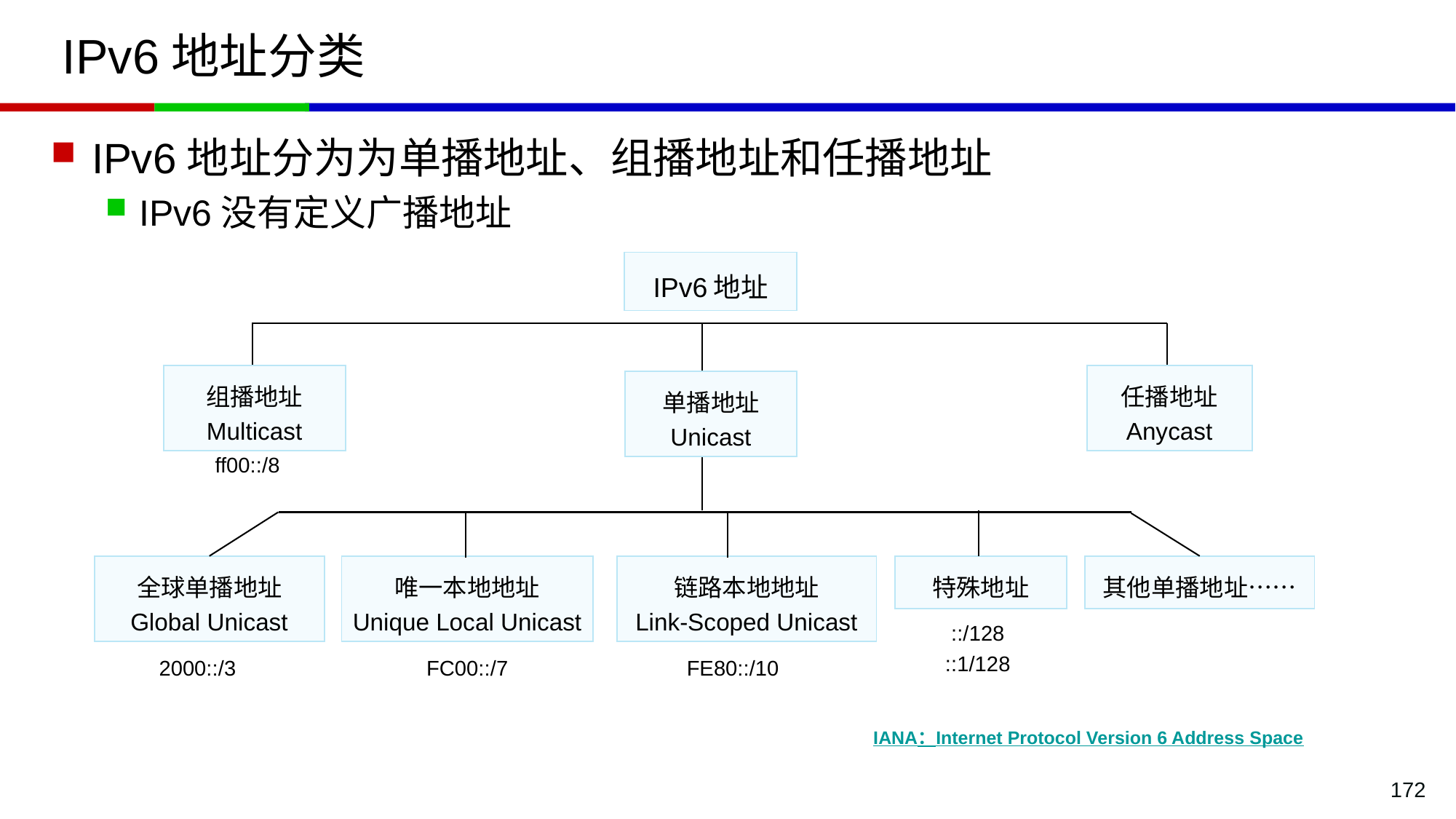

# IPv6地址分类
IPv6地址分为为单播地址、组播地址和任播地址
IPv6没有定义广播地址
| IPv6地址 |
| --- |
| 组播地址 Multicast |
| --- |
| 任播地址 Anycast |
| --- |
| 单播地址 Unicast |
| --- |
ff00::/8
| 全球单播地址 Global Unicast |
| --- |
| 唯一本地地址 Unique Local Unicast |
| --- |
| 链路本地地址 Link-Scoped Unicast |
| --- |
| 特殊地址 |
| --- |
| 其他单播地址…… |
| --- |
::/128
::1/128
2000::/3
FC00::/7
FE80::/10
IANA：Internet Protocol Version 6 Address Space
172